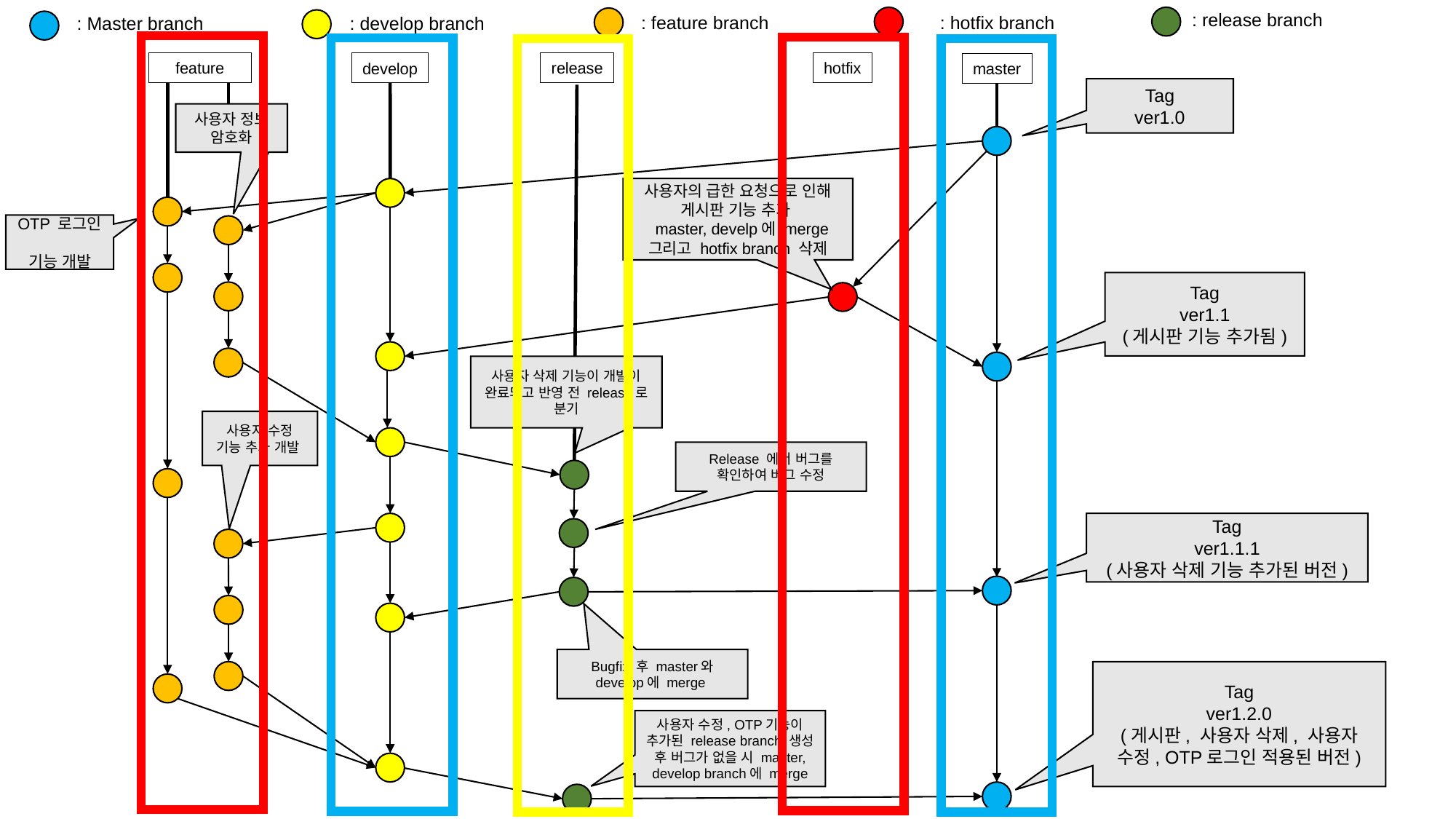

: release branch
: feature branch
: hotfix branch
: Master branch
: develop branch

release
feature
hotfix
develop
master
Tag
ver1.0
사용자 정보 암호화

사용자의 급한 요청으로 인해 게시판 기능 추가
 master, develp에 merge
그리고 hotfix branch 삭제

OTP 로그인
기능 개발

Tag
ver1.1
(게시판 기능 추가됨)

사용자 삭제 기능이 개발이 완료되고 반영 전 release로 분기
사용자 수정 기능 추가 개발

Release 에서 버그를 확인하여 버그 수정

Tag
ver1.1.1
(사용자 삭제 기능 추가된 버전)

Bugfix 후 master와 develop에 merge

Tag
ver1.2.0
(게시판, 사용자 삭제, 사용자 수정, OTP로그인 적용된 버전)

사용자 수정, OTP기능이 추가된 release branch 생성 후 버그가 없을 시 master, develop branch에 merge